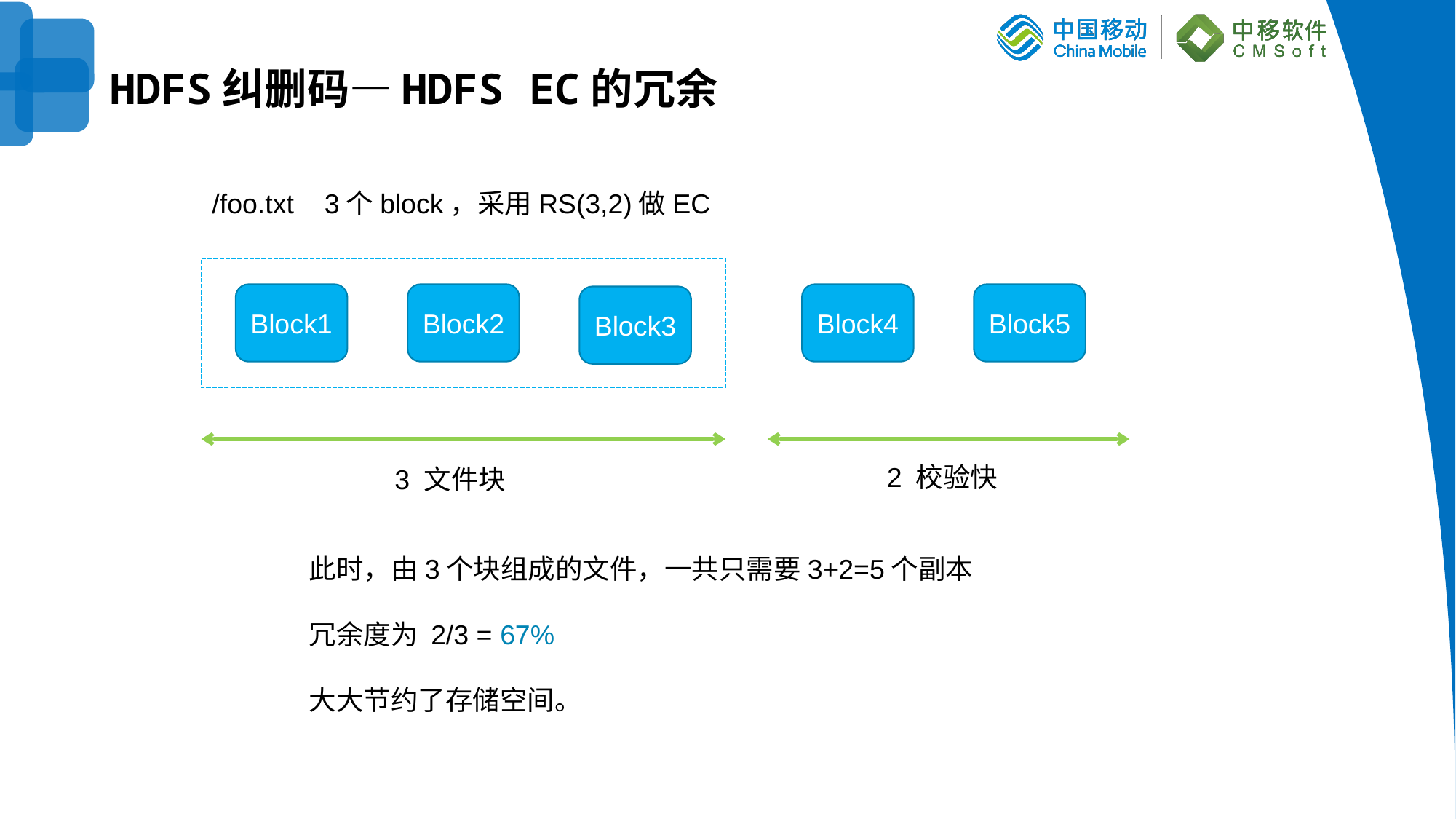

# HDFS纠删码—HDFS EC的冗余
/foo.txt    3个block，采用RS(3,2)做EC

Block1
Block2
Block4
Block5
Block3
2 校验快
3 文件块
此时，由3个块组成的文件，一共只需要3+2=5个副本

冗余度为 2/3 = 67%

大大节约了存储空间。